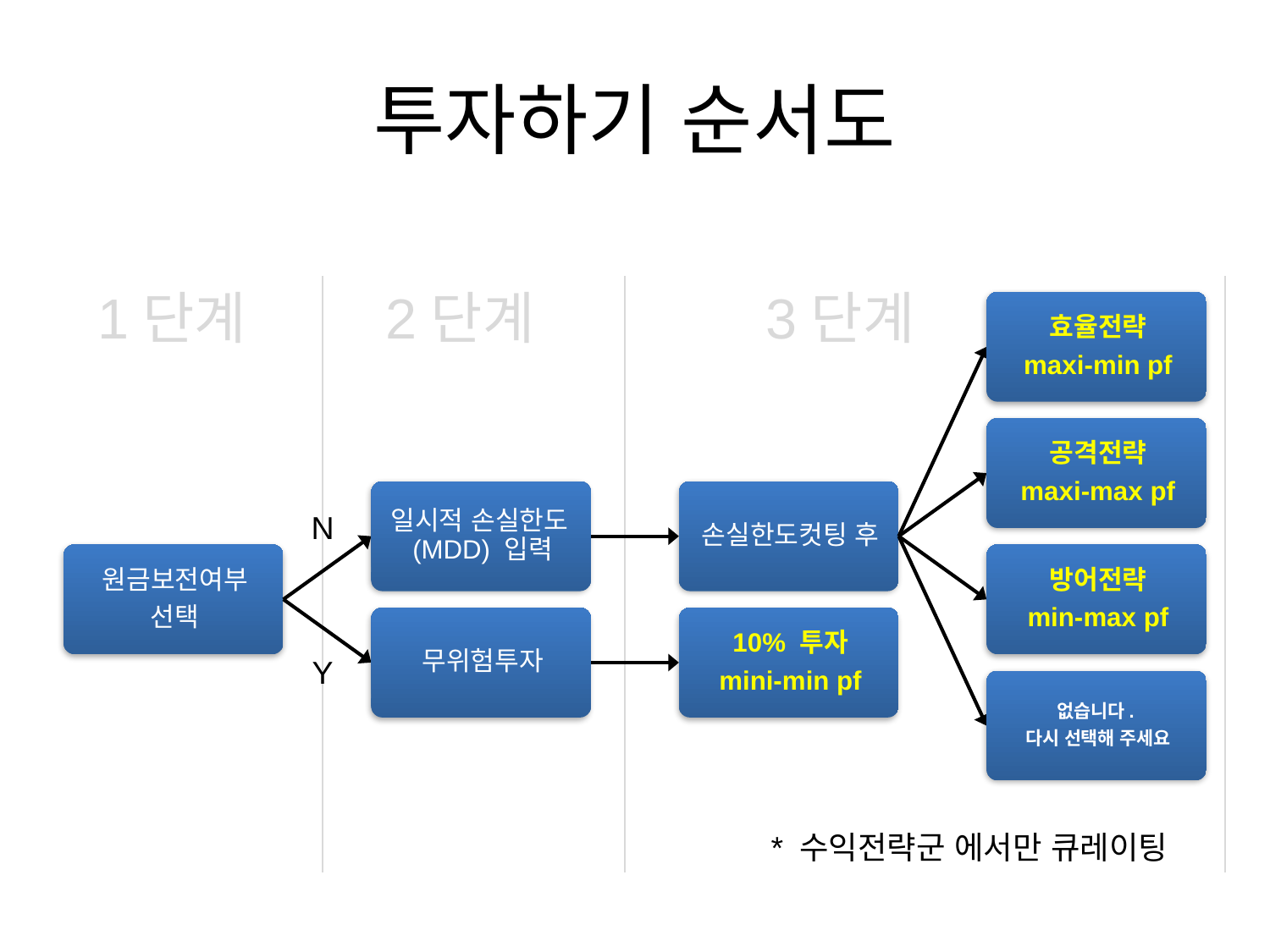

# 투자하기 순서도
원금보전여부
선택

일시적 손실한도(MDD) 입력

손실한도컷팅 후

효율전략
maxi-min pf

공격전략
maxi-max pf

방어전략
min-max pf

없습니다.
다시 선택해 주세요

무위험투자

10% 투자
mini-min pf
3단계
1단계
2단계
N
Y
* 수익전략군 에서만 큐레이팅